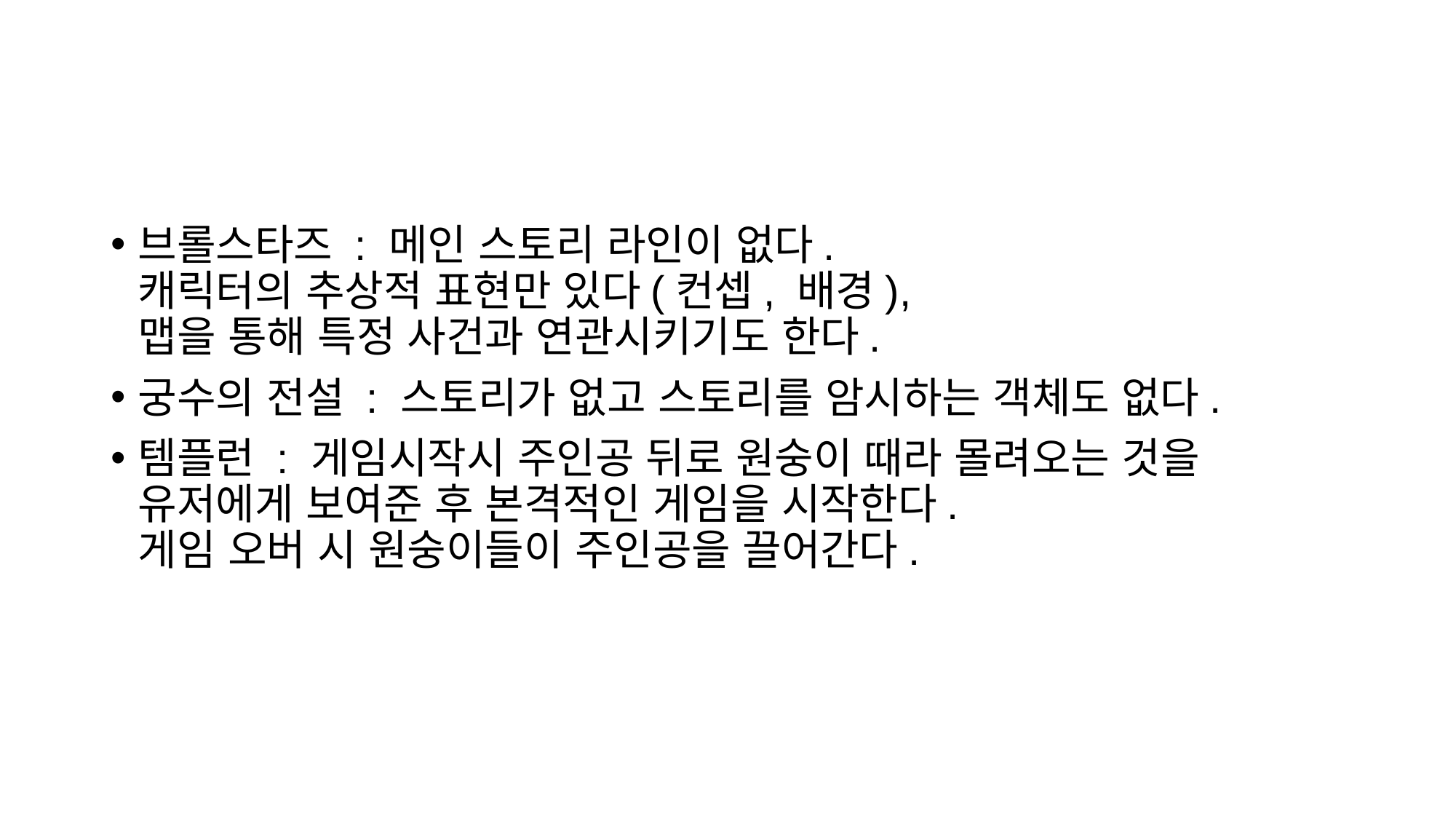

#
브롤스타즈 : 메인 스토리 라인이 없다.
캐릭터의 추상적 표현만 있다(컨셉, 배경),
맵을 통해 특정 사건과 연관시키기도 한다.
궁수의 전설 : 스토리가 없고 스토리를 암시하는 객체도 없다.
템플런 : 게임시작시 주인공 뒤로 원숭이 때라 몰려오는 것을 유저에게 보여준 후 본격적인 게임을 시작한다.
게임 오버 시 원숭이들이 주인공을 끌어간다.